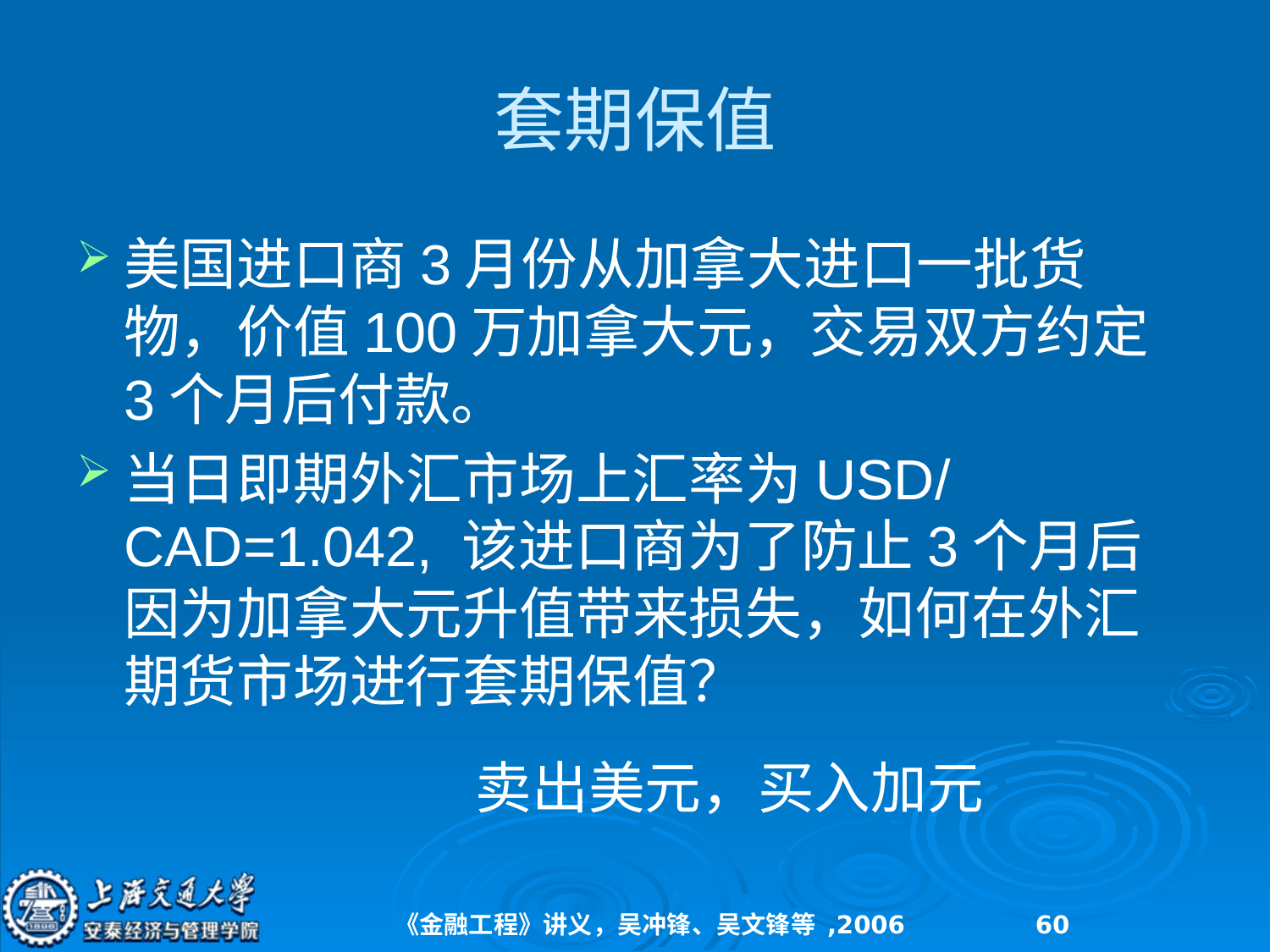

# 套期保值
美国进口商3月份从加拿大进口一批货物，价值100万加拿大元，交易双方约定3个月后付款。
当日即期外汇市场上汇率为USD/CAD=1.042, 该进口商为了防止3个月后因为加拿大元升值带来损失，如何在外汇期货市场进行套期保值？

卖出美元，买入加元